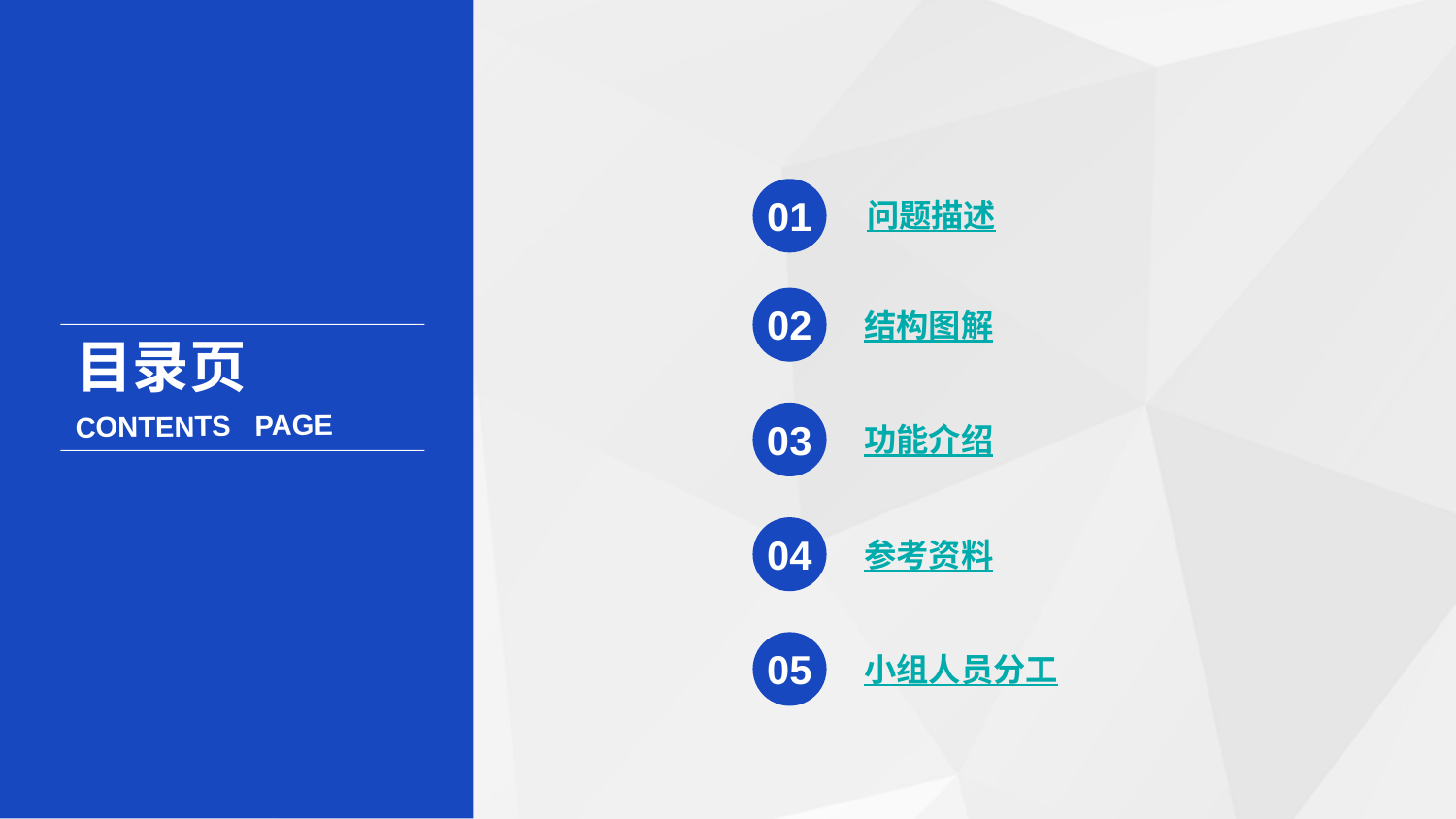

01
问题描述

02
结构图解
目录页

CONTENTS   PAGE

03
功能介绍

04
参考资料

05
小组人员分工